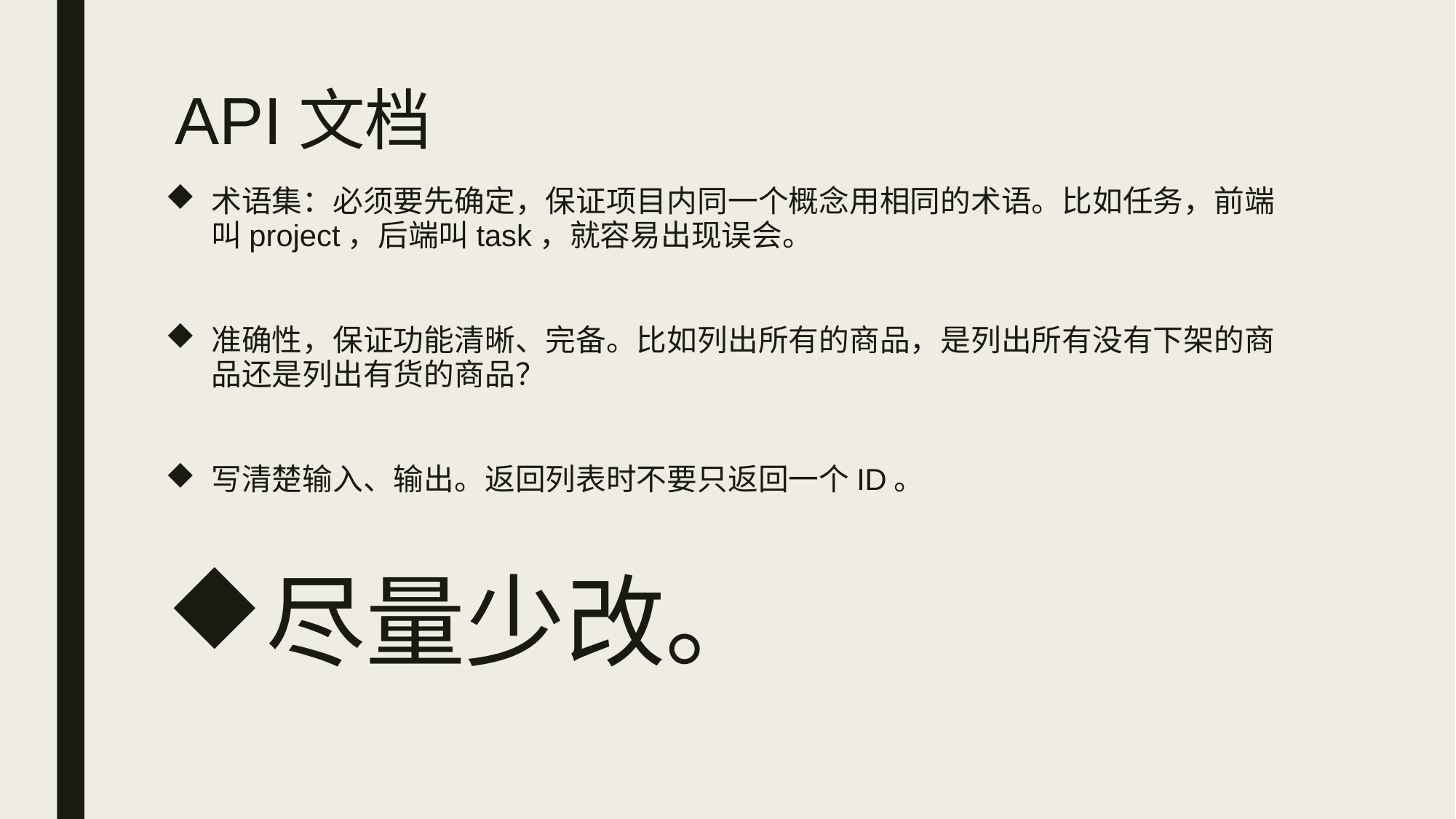

# API文档
术语集：必须要先确定，保证项目内同一个概念用相同的术语。比如任务，前端叫project，后端叫task，就容易出现误会。

准确性，保证功能清晰、完备。比如列出所有的商品，是列出所有没有下架的商品还是列出有货的商品？

写清楚输入、输出。返回列表时不要只返回一个ID。

尽量少改。